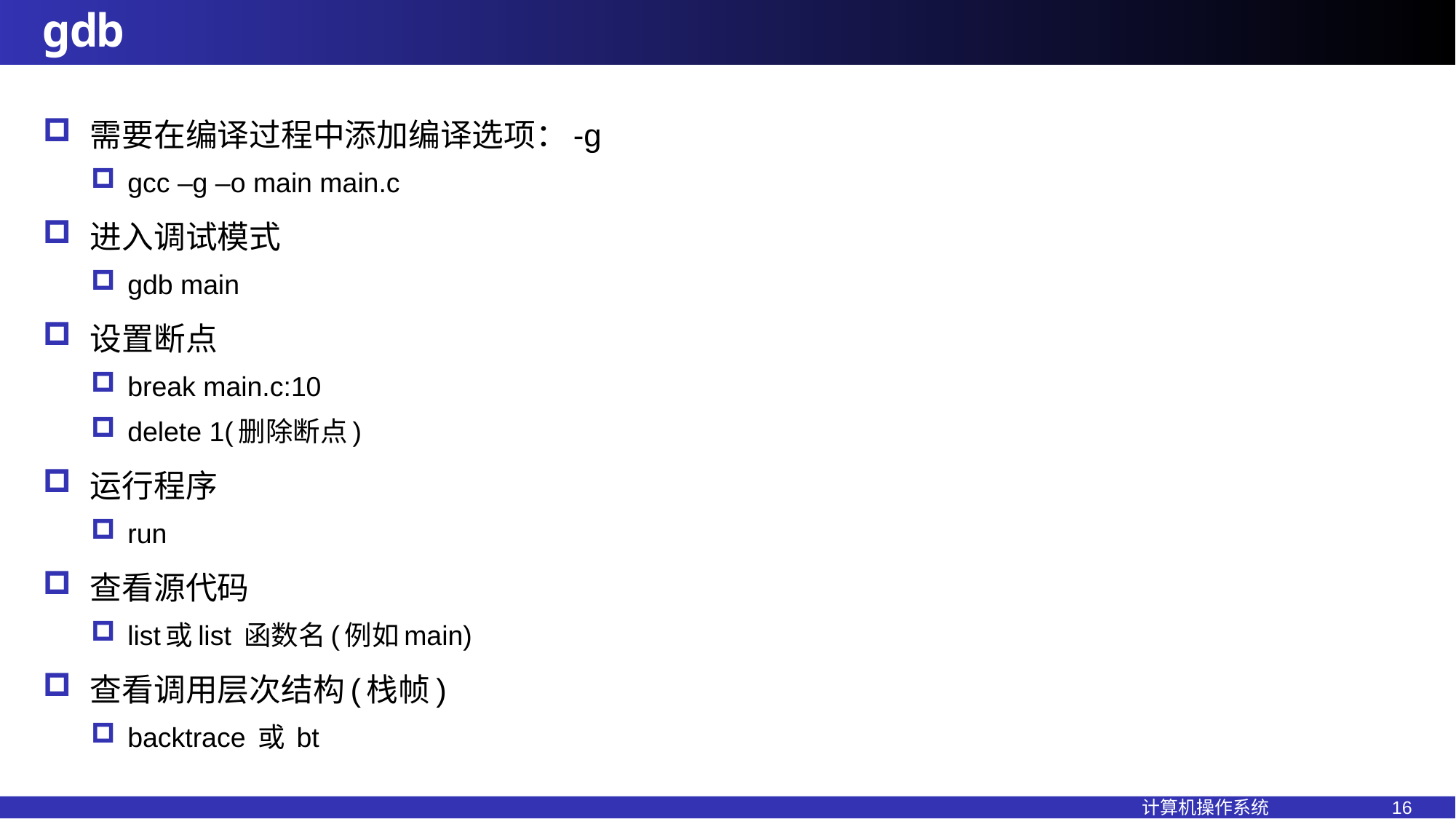

# gdb
需要在编译过程中添加编译选项：-g
gcc –g –o main main.c
进入调试模式
gdb main
设置断点
break main.c:10
delete 1(删除断点)
运行程序
run
查看源代码
list或list 函数名(例如main)
查看调用层次结构(栈帧)
backtrace 或 bt
计算机操作系统                     16